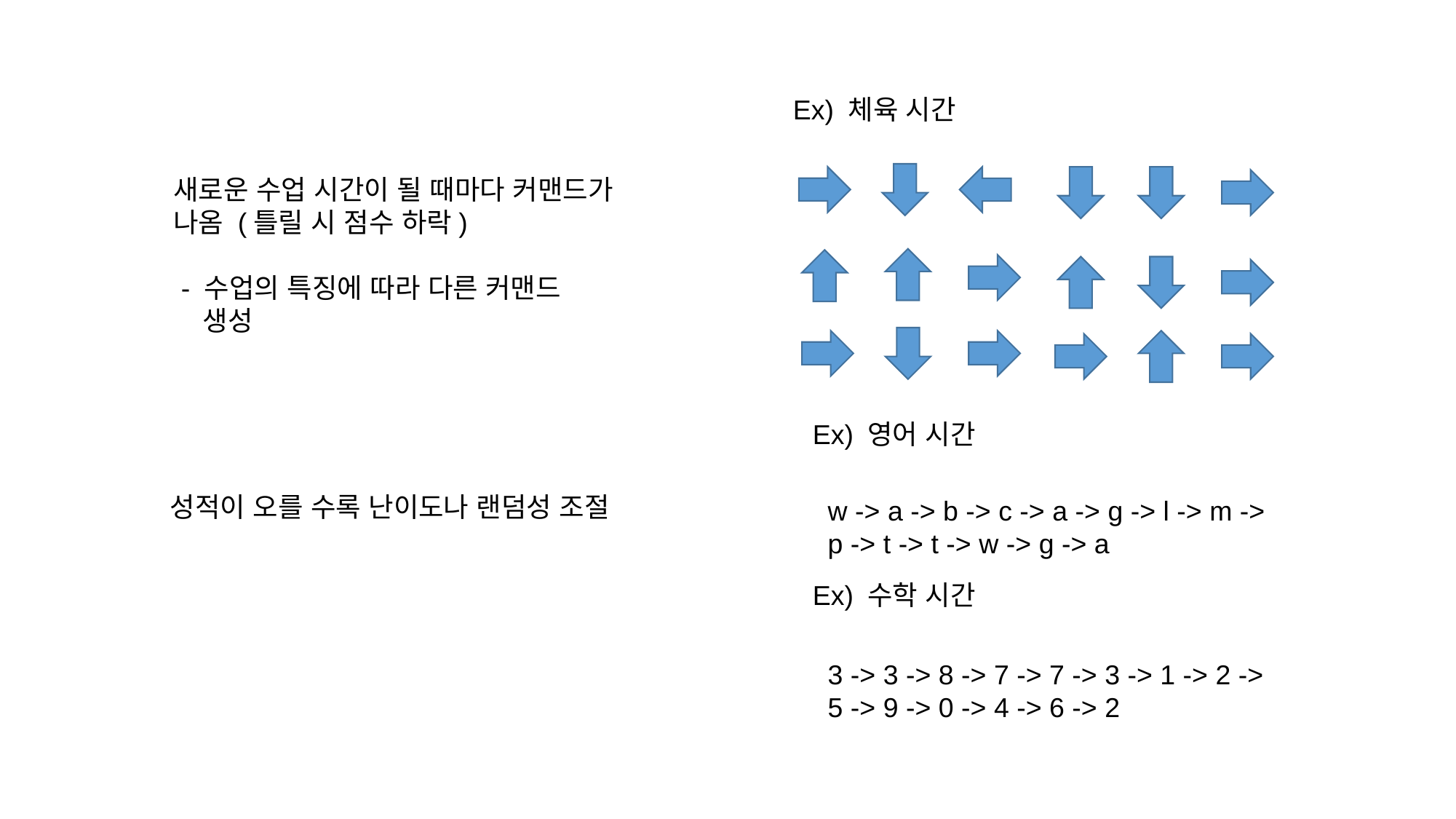

Ex) 체육 시간

새로운 수업 시간이 될 때마다 커맨드가 나옴 (틀릴 시 점수 하락)

 - 수업의 특징에 따라 다른 커맨드
   생성

Ex) 영어 시간
성적이 오를 수록 난이도나 랜덤성 조절
w -> a -> b -> c -> a -> g -> l -> m -> p -> t -> t -> w -> g -> a
Ex) 수학 시간
3 -> 3 -> 8 -> 7 -> 7 -> 3 -> 1 -> 2 -> 5 -> 9 -> 0 -> 4 -> 6 -> 2